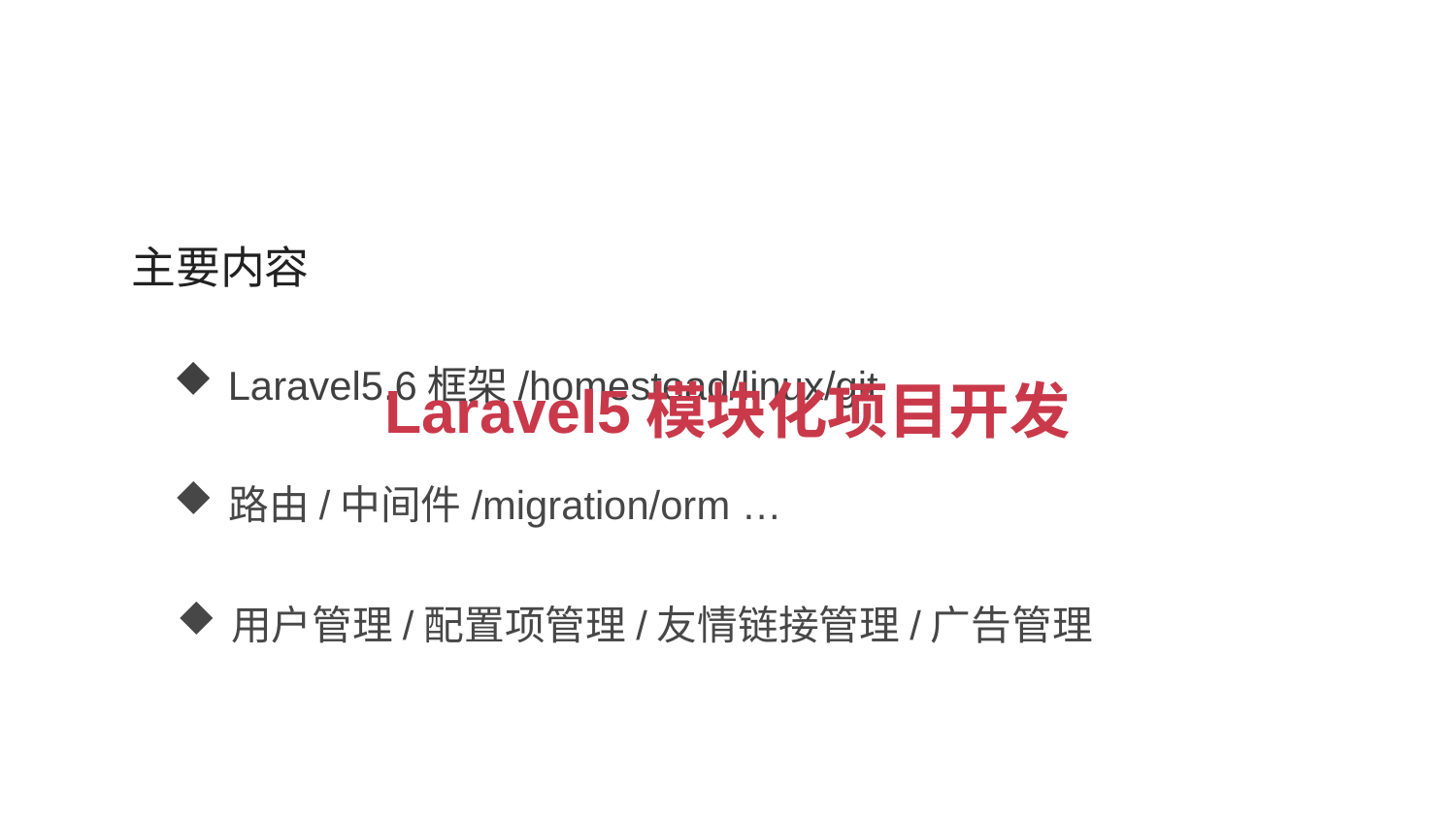

主要内容
Laravel5.6框架/homestead/linux/git
Laravel5模块化项目开发
路由/中间件/migration/orm …
用户管理/配置项管理/友情链接管理/广告管理